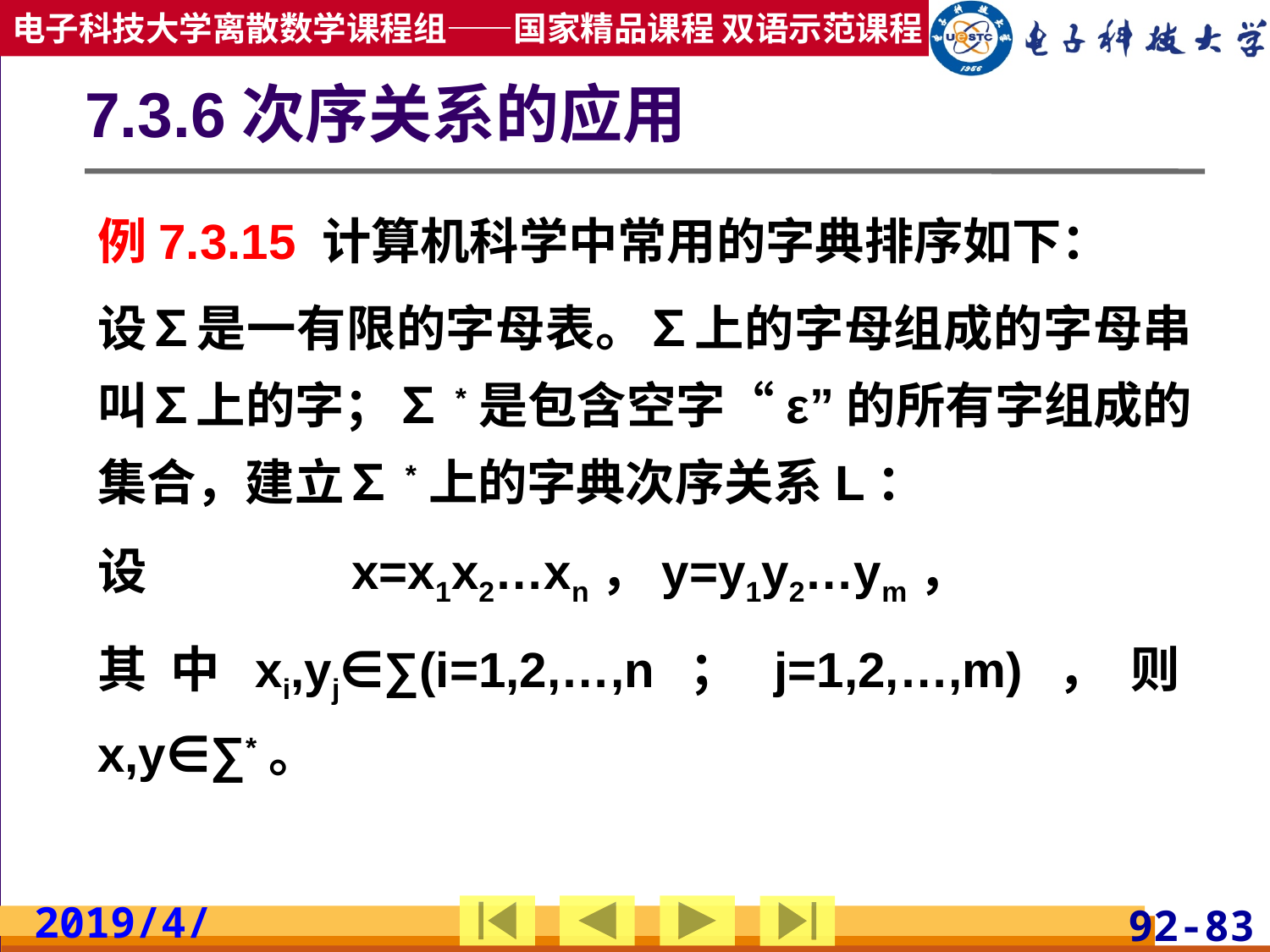

# 7.3.6次序关系的应用
例7.3.15 计算机科学中常用的字典排序如下：
设∑是一有限的字母表。∑上的字母组成的字母串叫∑上的字；∑*是包含空字“ε”的所有字组成的集合，建立∑*上的字典次序关系L：
设		x=x1x2…xn，y=y1y2…ym，
其中xi,yj∈∑(i=1,2,…,n；j=1,2,…,m)，则x,y∈∑*。
2019/4/17